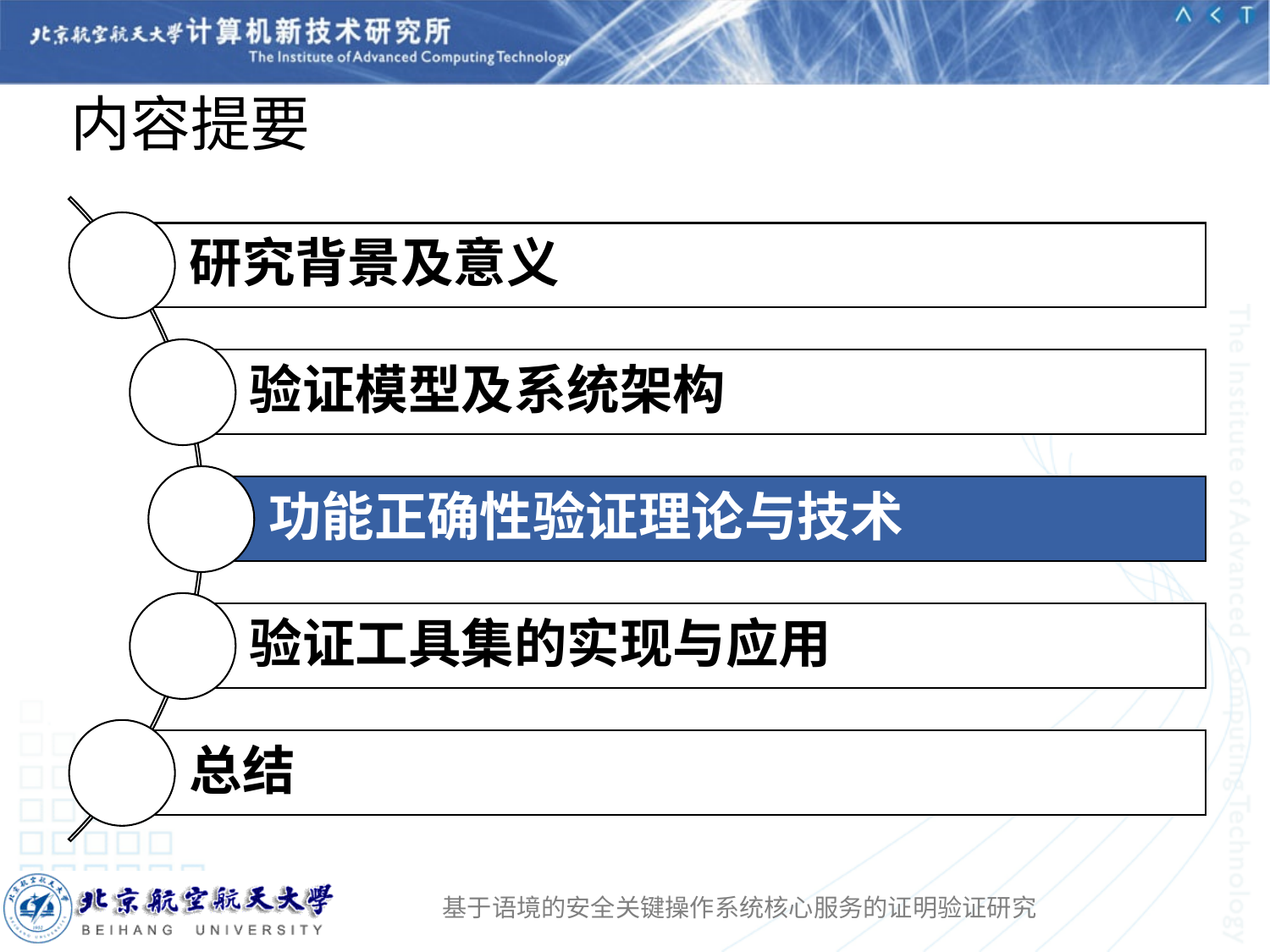

# 内容提要
研究背景及意义
验证模型及系统架构
功能正确性验证理论与技术
验证工具集的实现与应用
总结